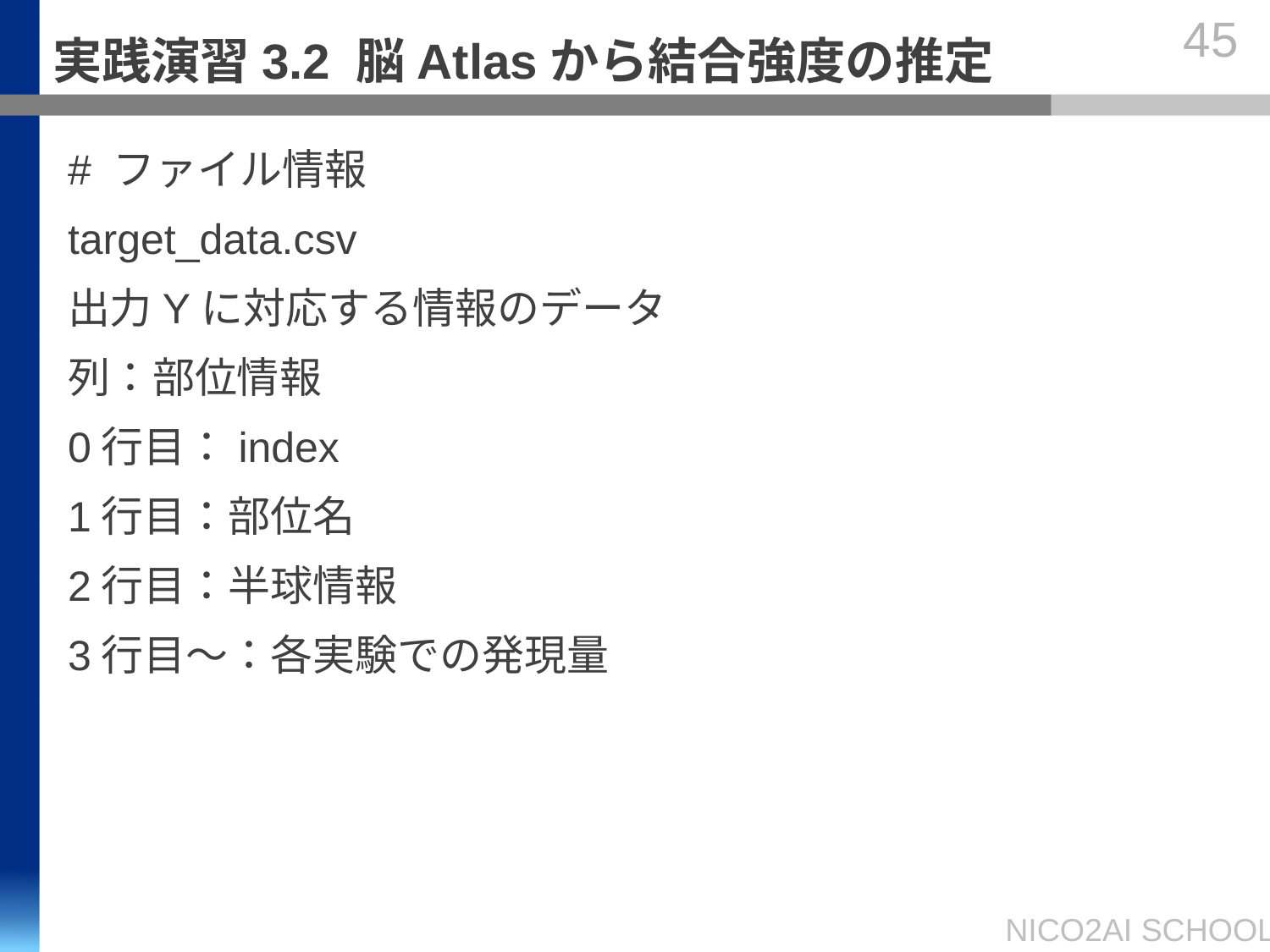

# 実践演習3.2 脳Atlasから結合強度の推定
45
# ファイル情報
target_data.csv
出力Yに対応する情報のデータ
列：部位情報
0行目：index
1行目：部位名
2行目：半球情報
3行目～：各実験での発現量